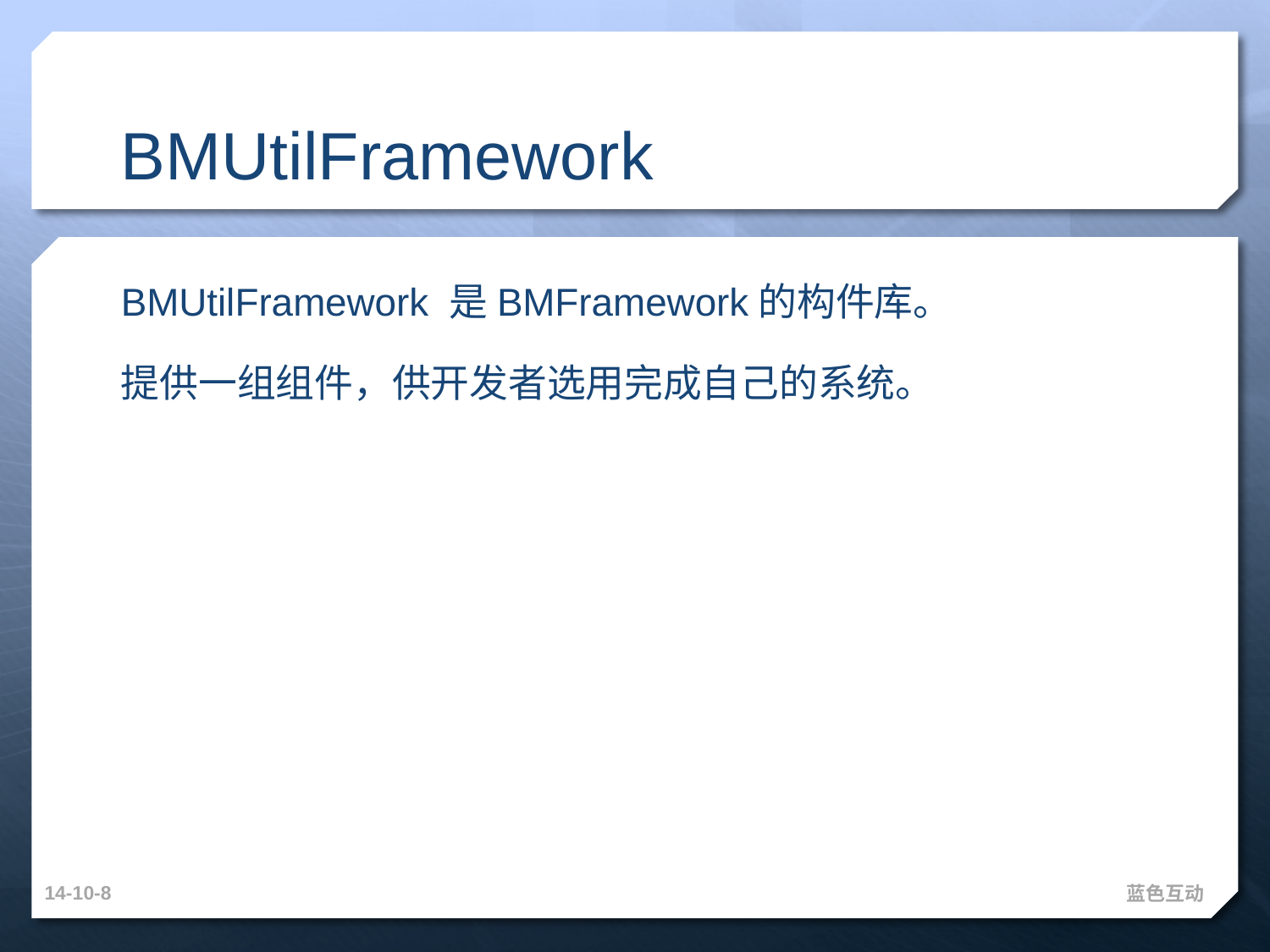

# BMUtilFramework
BMUtilFramework 是BMFramework的构件库。
提供一组组件，供开发者选用完成自己的系统。
14-10-8
蓝色互动